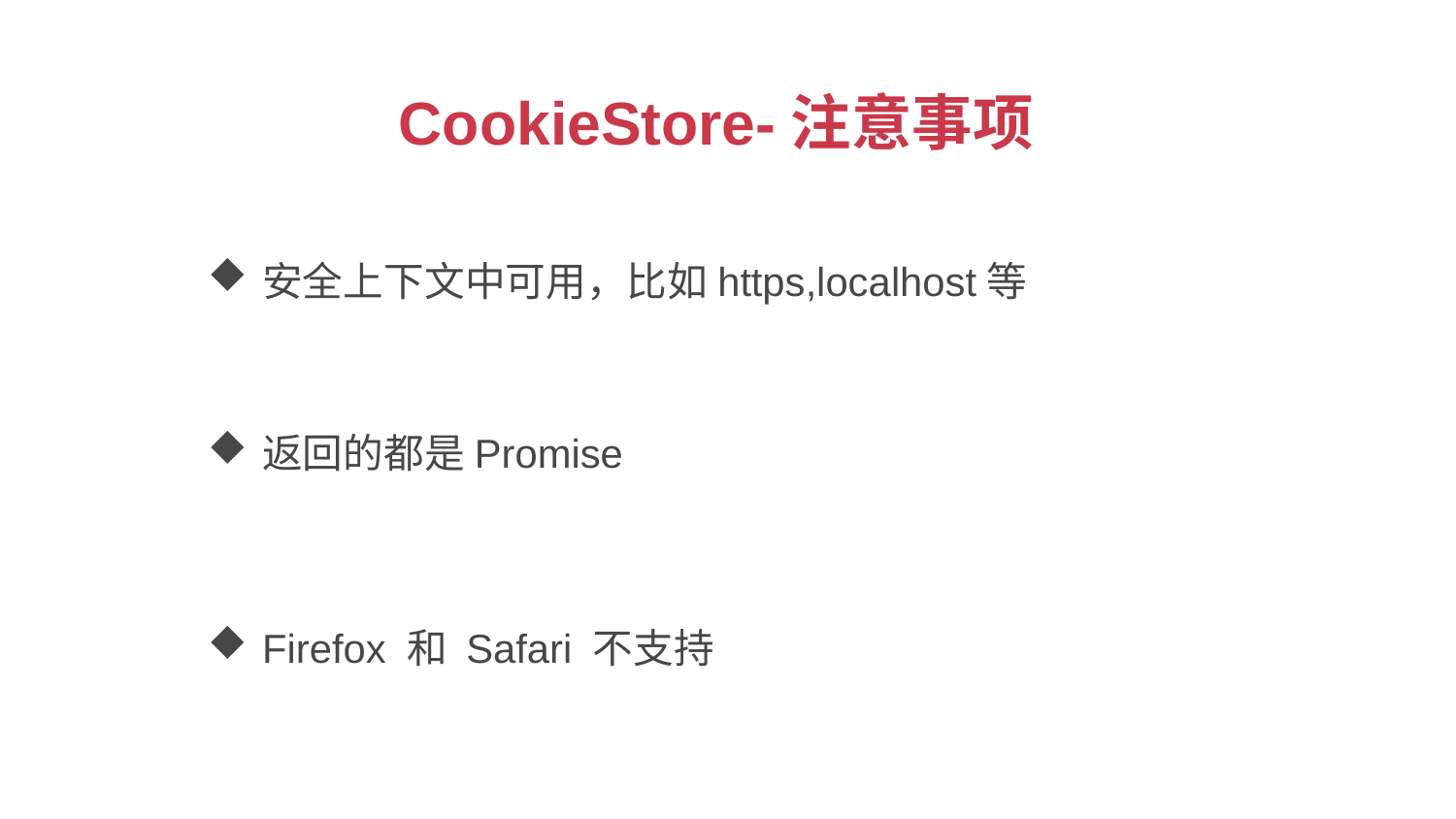

CookieStore-注意事项
安全上下文中可用，比如https,localhost等
返回的都是Promise
Firefox 和 Safari 不支持